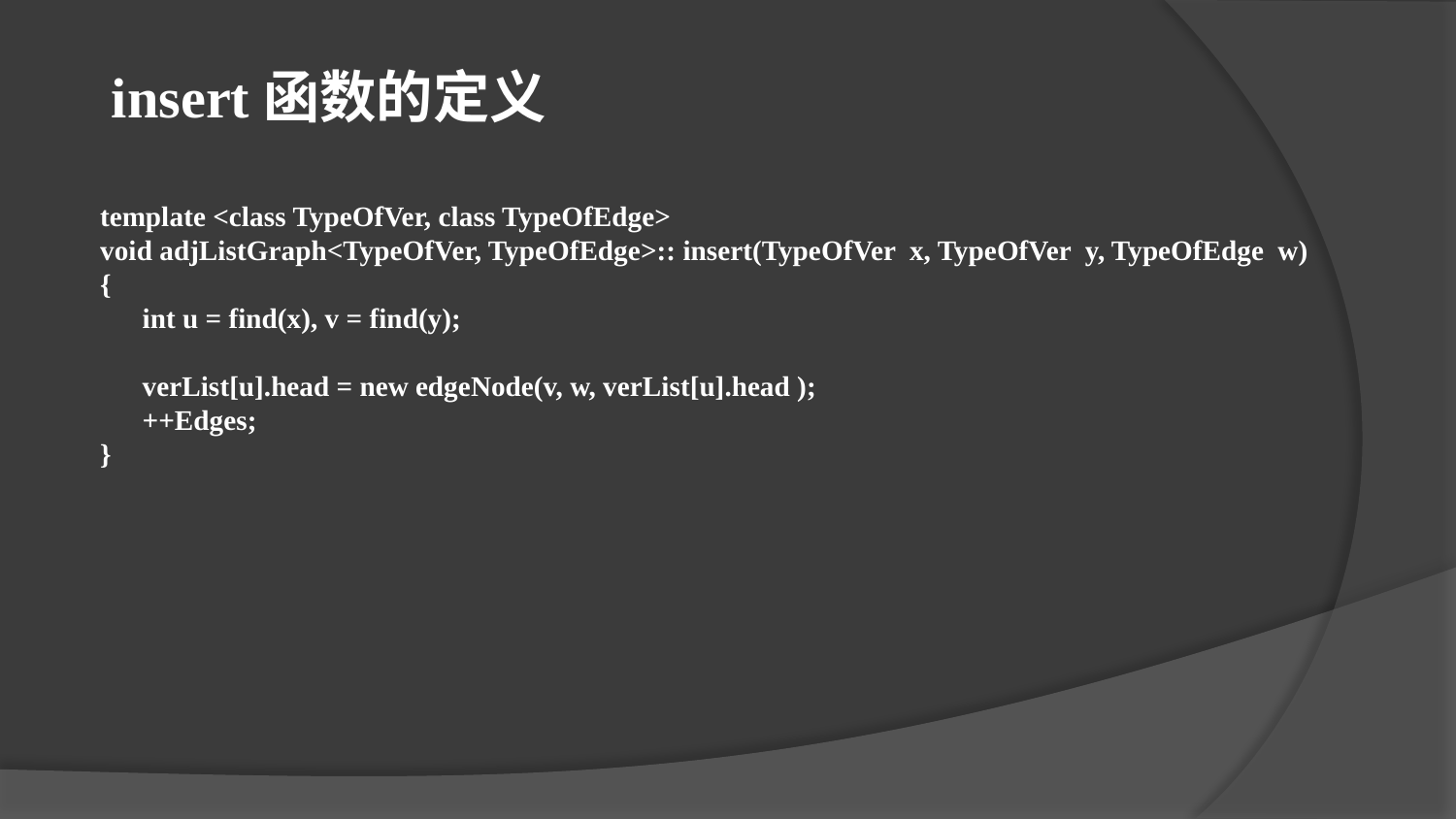

insert函数的定义
template <class TypeOfVer, class TypeOfEdge>
void adjListGraph<TypeOfVer, TypeOfEdge>:: insert(TypeOfVer  x, TypeOfVer  y, TypeOfEdge  w)
{
      int u = find(x), v = find(y);

      verList[u].head = new edgeNode(v, w, verList[u].head );
      ++Edges;
}